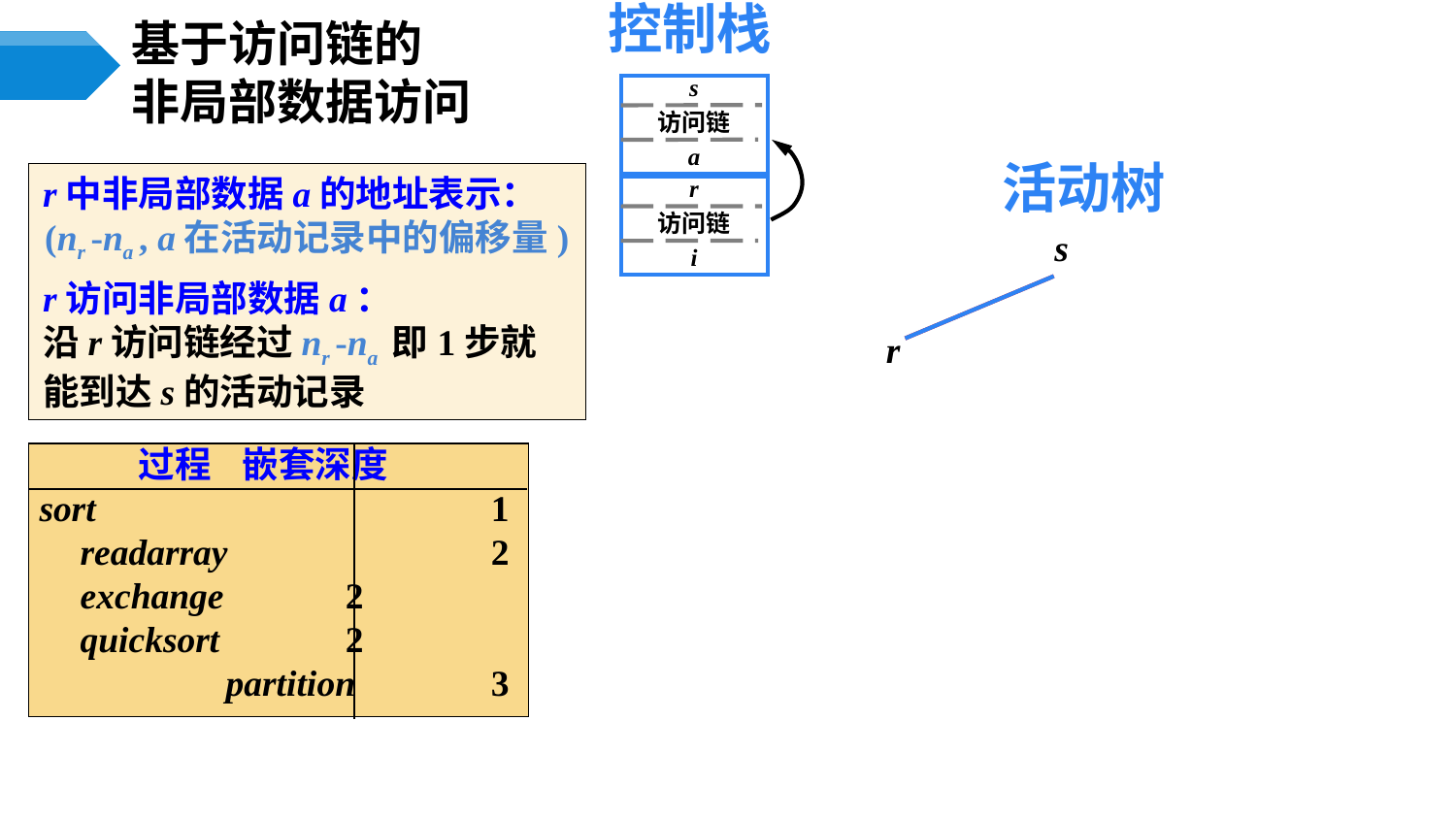

控制栈
基于访问链的
非局部数据访问
s

访问链

a

活动树
r中非局部数据a的地址表示：
(nr -na , a在活动记录中的偏移量)
r访问非局部数据a：
沿r访问链经过nr -na 即1步就能到达s的活动记录
r

访问链

i

s

r
	      过程	  嵌套深度
sort		             1
	readarray	             2
	exchange	             2
	quicksort	             2
		partition	             3